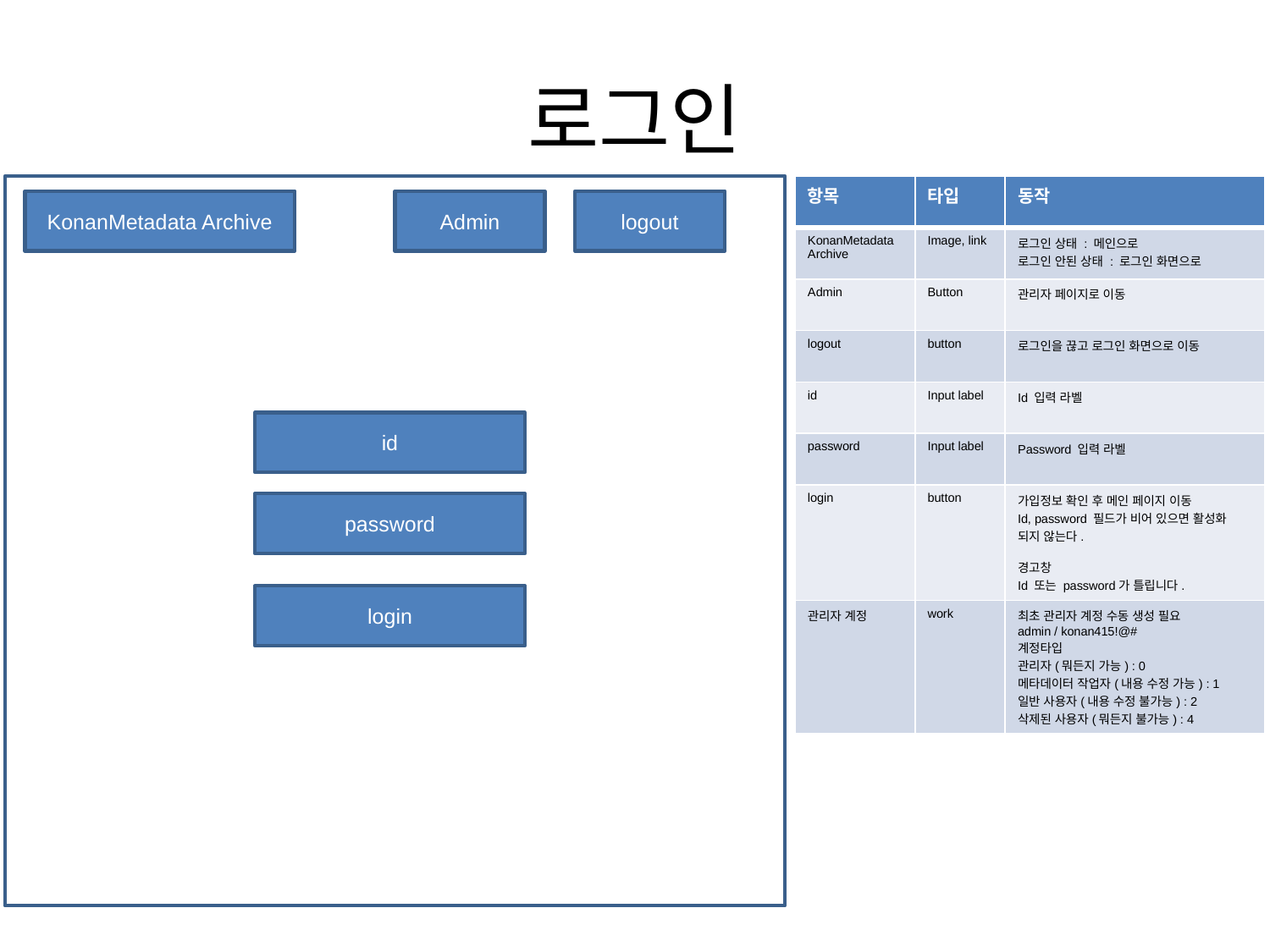

# 로그인

| 항목 | 타입 | 동작 |
| --- | --- | --- |
| KonanMetadata Archive | Image, link | 로그인 상태 : 메인으로 로그인 안된 상태 : 로그인 화면으로 |
| Admin | Button | 관리자 페이지로 이동 |
| logout | button | 로그인을 끊고 로그인 화면으로 이동 |
| id | Input label | Id 입력 라벨 |
| password | Input label | Password 입력 라벨 |
| login | button | 가입정보 확인 후 메인 페이지 이동 Id, password 필드가 비어 있으면 활성화 되지 않는다. 경고창 Id 또는 password가 틀립니다. |
| 관리자 계정 | work | 최초 관리자 계정 수동 생성 필요 admin / konan415!@# 계정타입 관리자(뭐든지 가능) : 0 메타데이터 작업자(내용 수정 가능) : 1 일반 사용자(내용 수정 불가능) : 2 삭제된 사용자(뭐든지 불가능) : 4 |
KonanMetadata Archive
Admin
logout
id
password
login